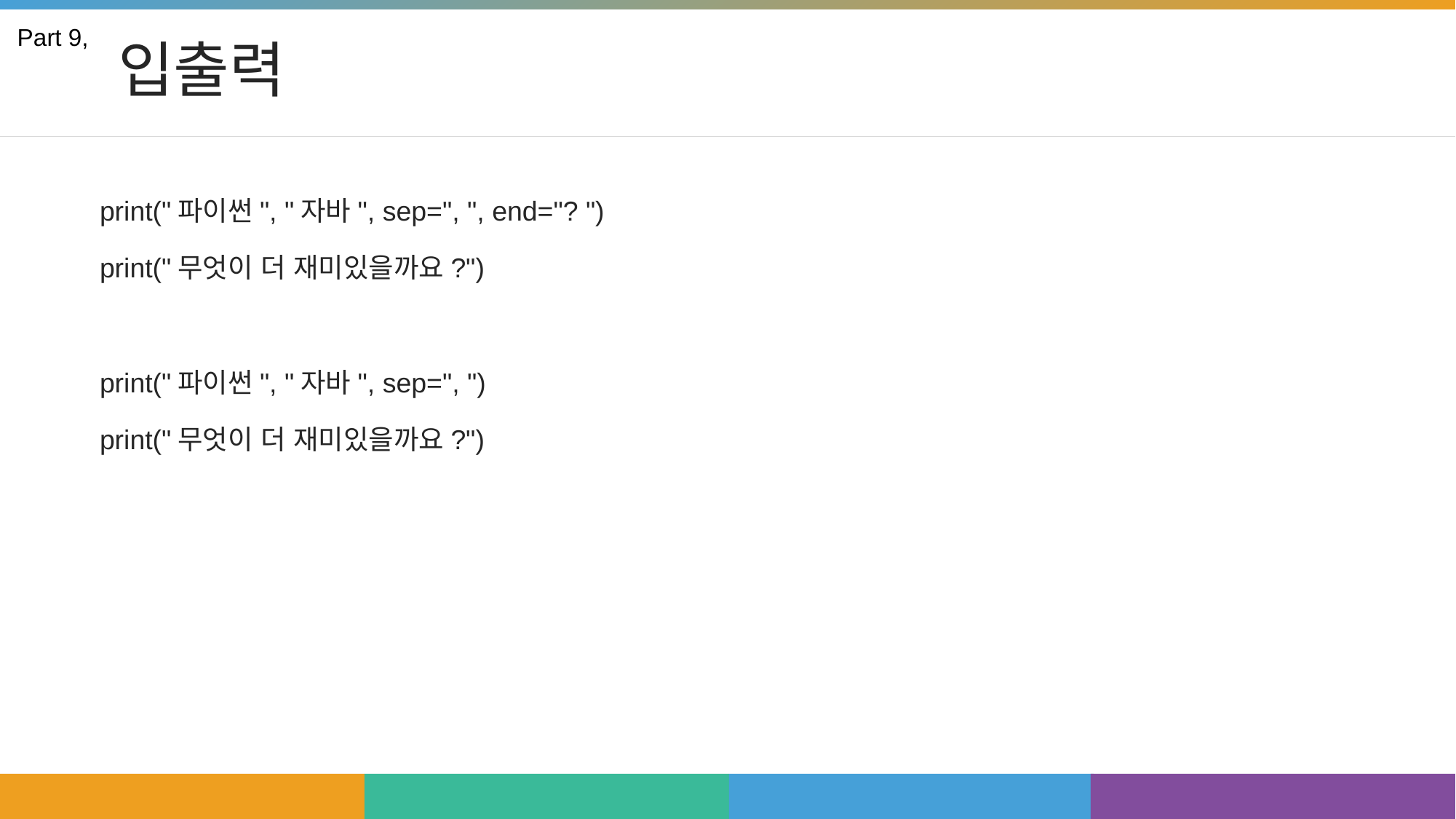

# 입출력
Part 9,
print("파이썬", "자바", sep=", ", end="? ")
print("무엇이 더 재미있을까요?")

print("파이썬", "자바", sep=", ")
print("무엇이 더 재미있을까요?")